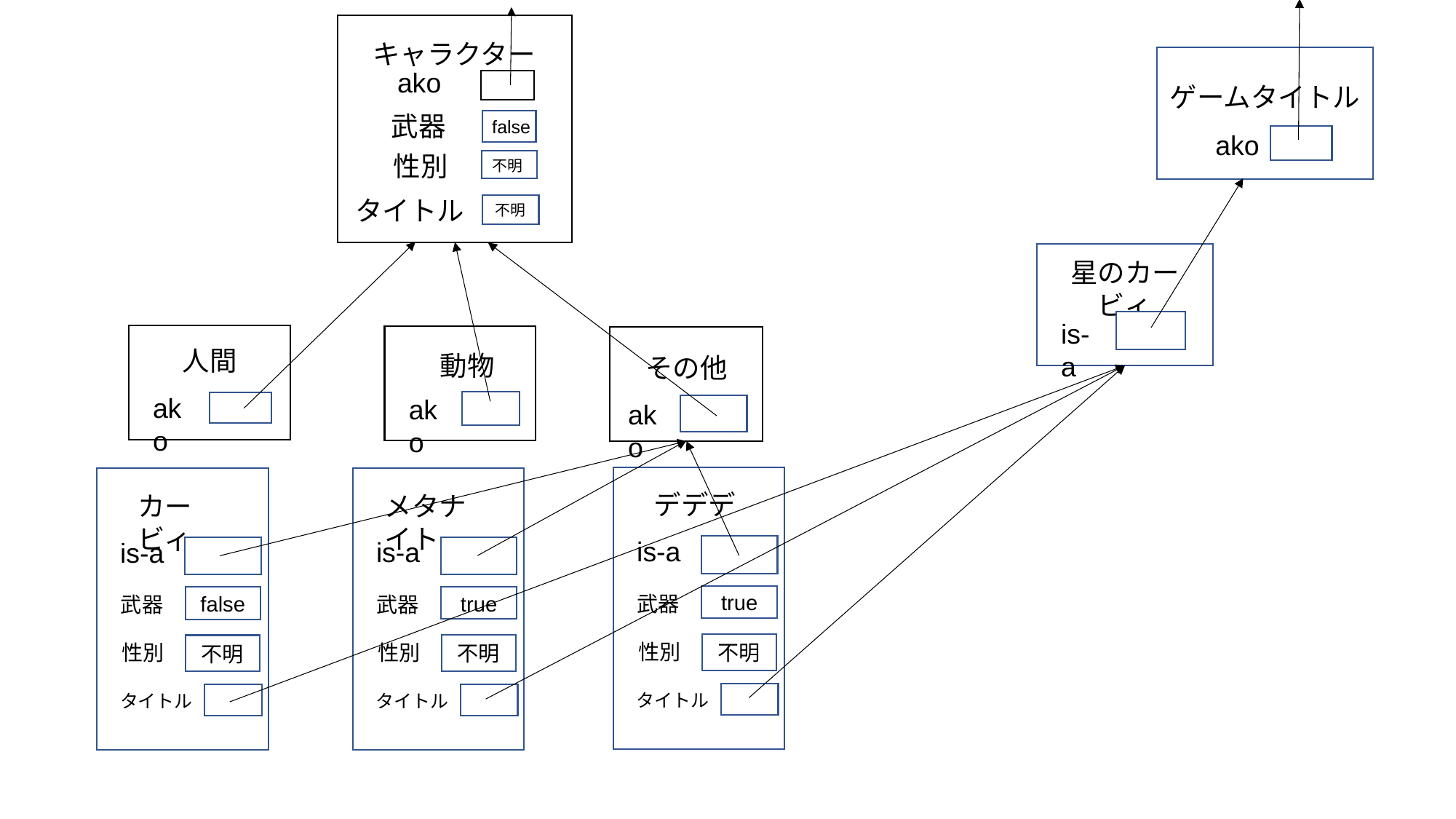

キャラクター
ゲームタイトル

ako

武器
false

ako

性別

不明
タイトル
不明
星のカービィ

is-a

その他

人間
動物
ako
ako
ako

デデデ
カービィ
メタナイト
is-a
is-a
is-a

武器
武器
武器
true
true
false
性別
性別
性別
不明
不明
不明
タイトル

タイトル

タイトル